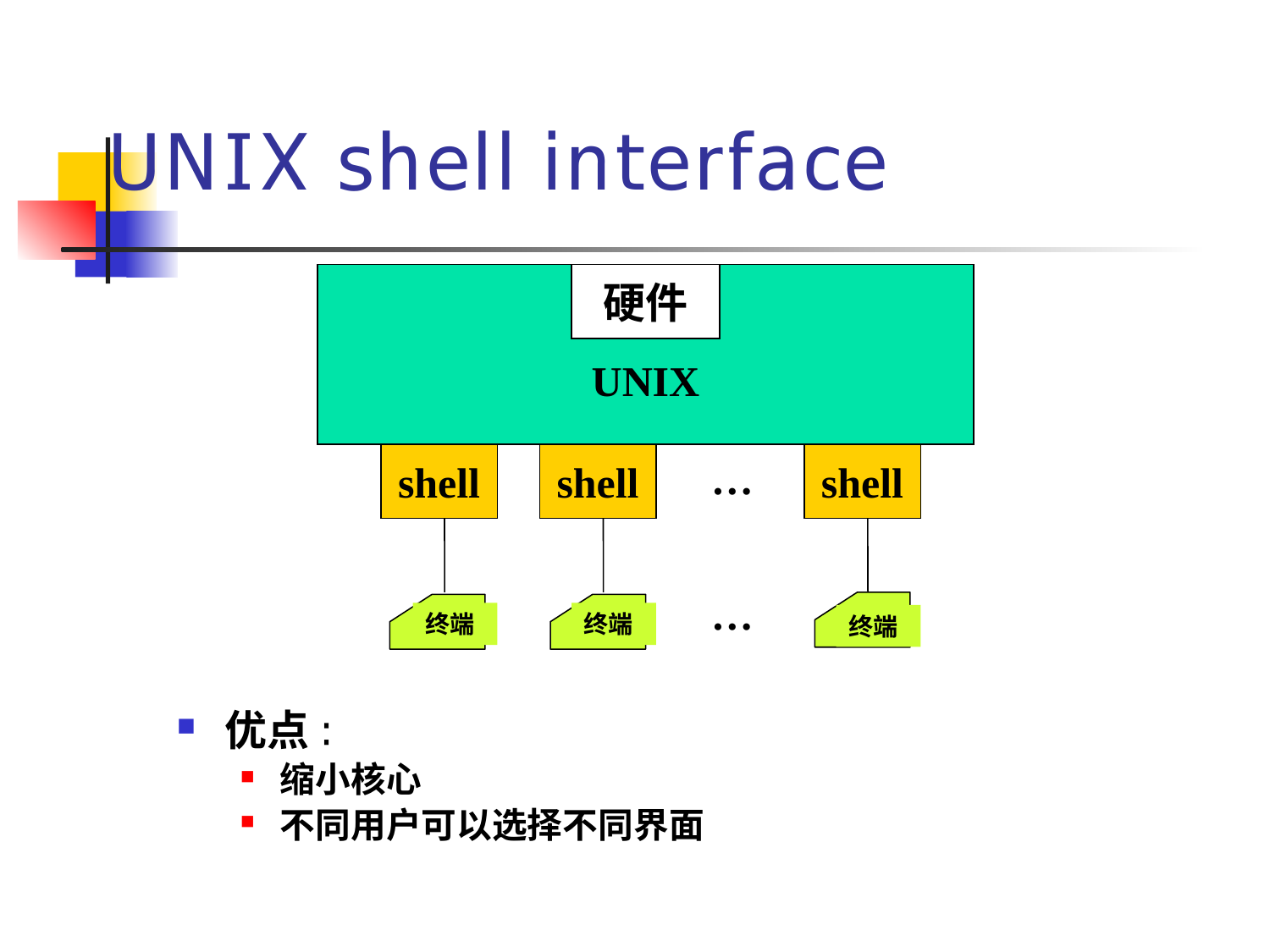

# UNIX shell interface

UNIX
硬件
shell
shell
shell
…

…

终端
终端
终端
优点:
缩小核心
不同用户可以选择不同界面